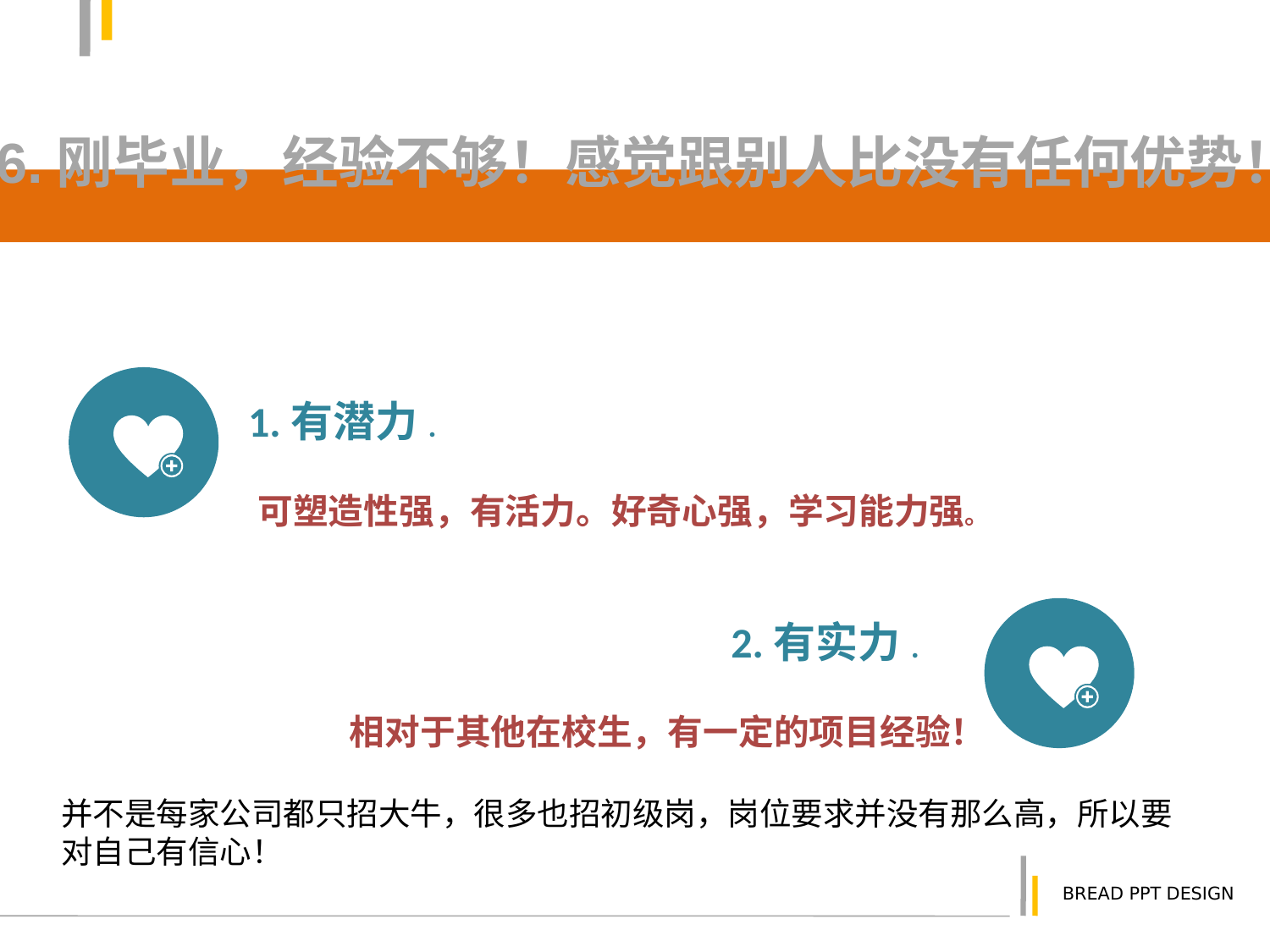

6.刚毕业，经验不够！感觉跟别人比没有任何优势！

1.有潜力.
可塑造性强，有活力。好奇心强，学习能力强。

2.有实力.
相对于其他在校生，有一定的项目经验！
并不是每家公司都只招大牛，很多也招初级岗，岗位要求并没有那么高，所以要对自己有信心！